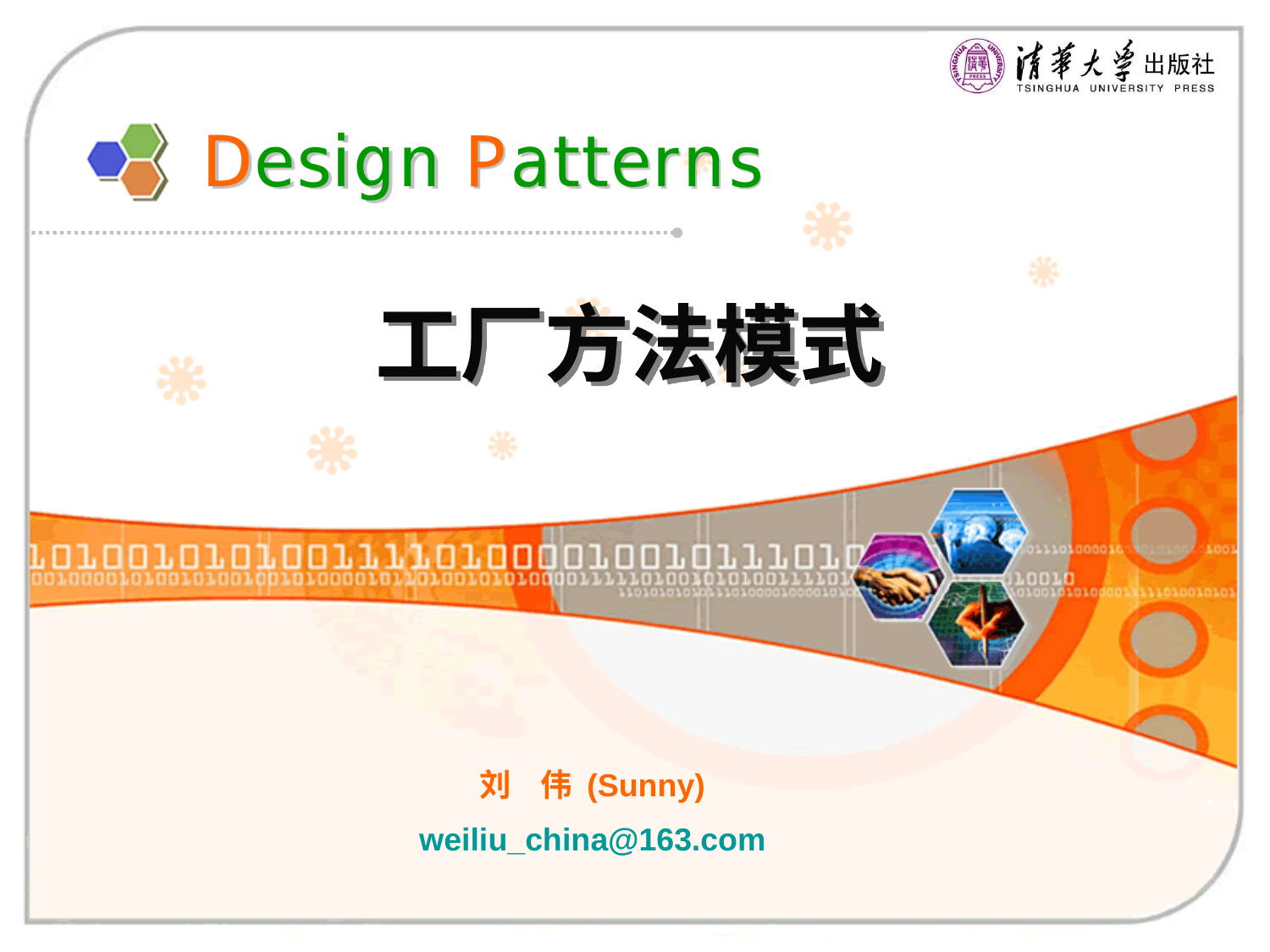

# Design Patterns
工厂方法模式
刘    伟 (Sunny)
weiliu_china@163.com